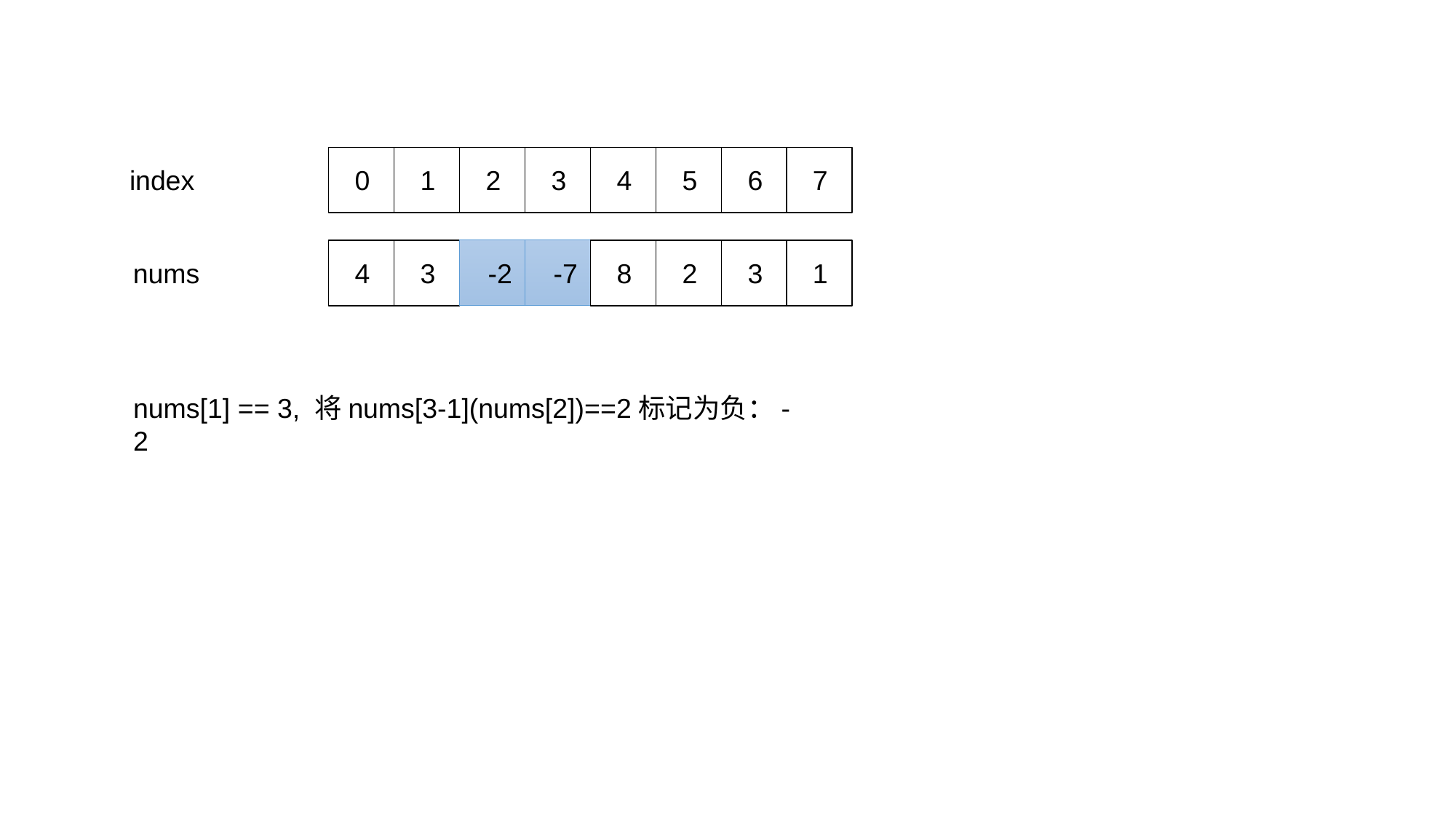

index
0
1
2
3
4
5
6
7

nums
4
3
-2
-7
8
2
3
1
nums[1] == 3, 将nums[3-1](nums[2])==2标记为负：-2